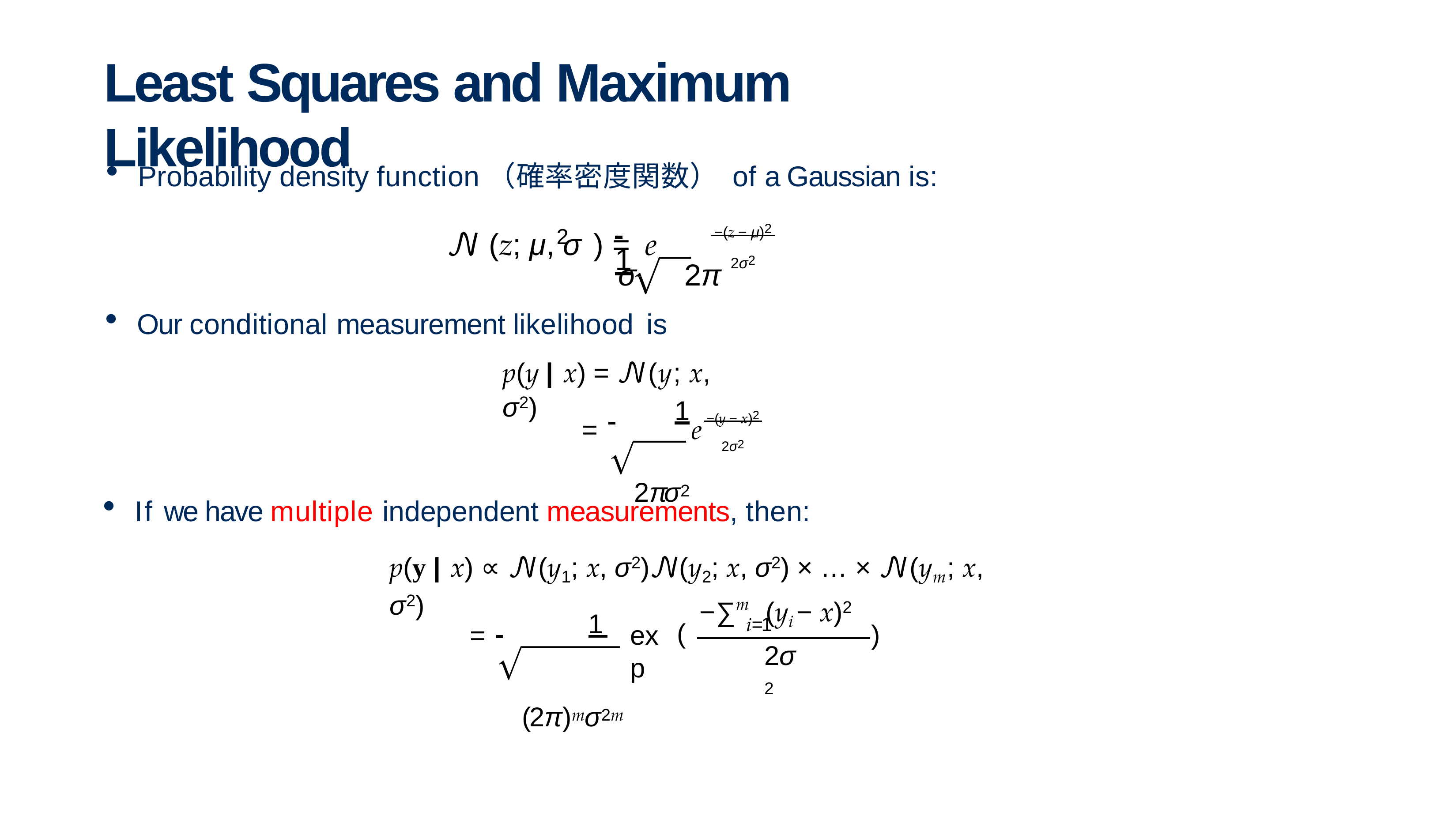

# Least Squares and Maximum Likelihood
Probability density function（確率密度関数） of a Gaussian is:
 	1
−(z − μ)2
2σ2
2
𝒩(z; μ, σ ) =	e

σ	2π
Our conditional measurement likelihood is
p(y | x) = 𝒩(y; x, σ2)

 	1
2πσ2
−(y − x)2
2σ2
=
e

If we have multiple independent measurements, then:
p(y | x) ∝ 𝒩(y1; x, σ2)𝒩(y2; x, σ2) × … × 𝒩(ym; x, σ2)
−∑m	(yi − x)2
 		1 	 (2π)mσ2m
i=1
2σ2
(
)
=
exp